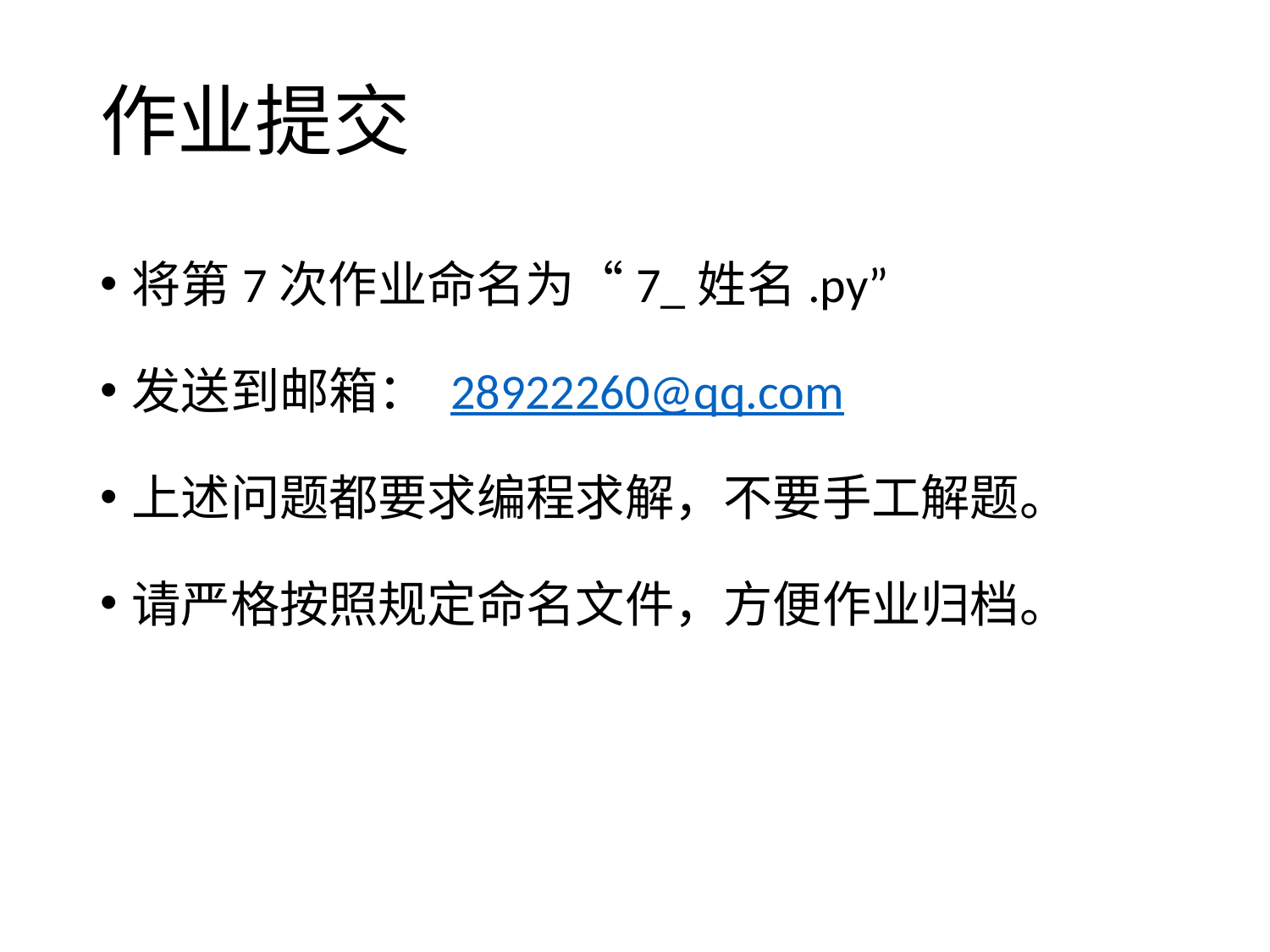

# 作业提交
将第7次作业命名为“7_姓名.py”
发送到邮箱： 28922260@qq.com
上述问题都要求编程求解，不要手工解题。
请严格按照规定命名文件，方便作业归档。